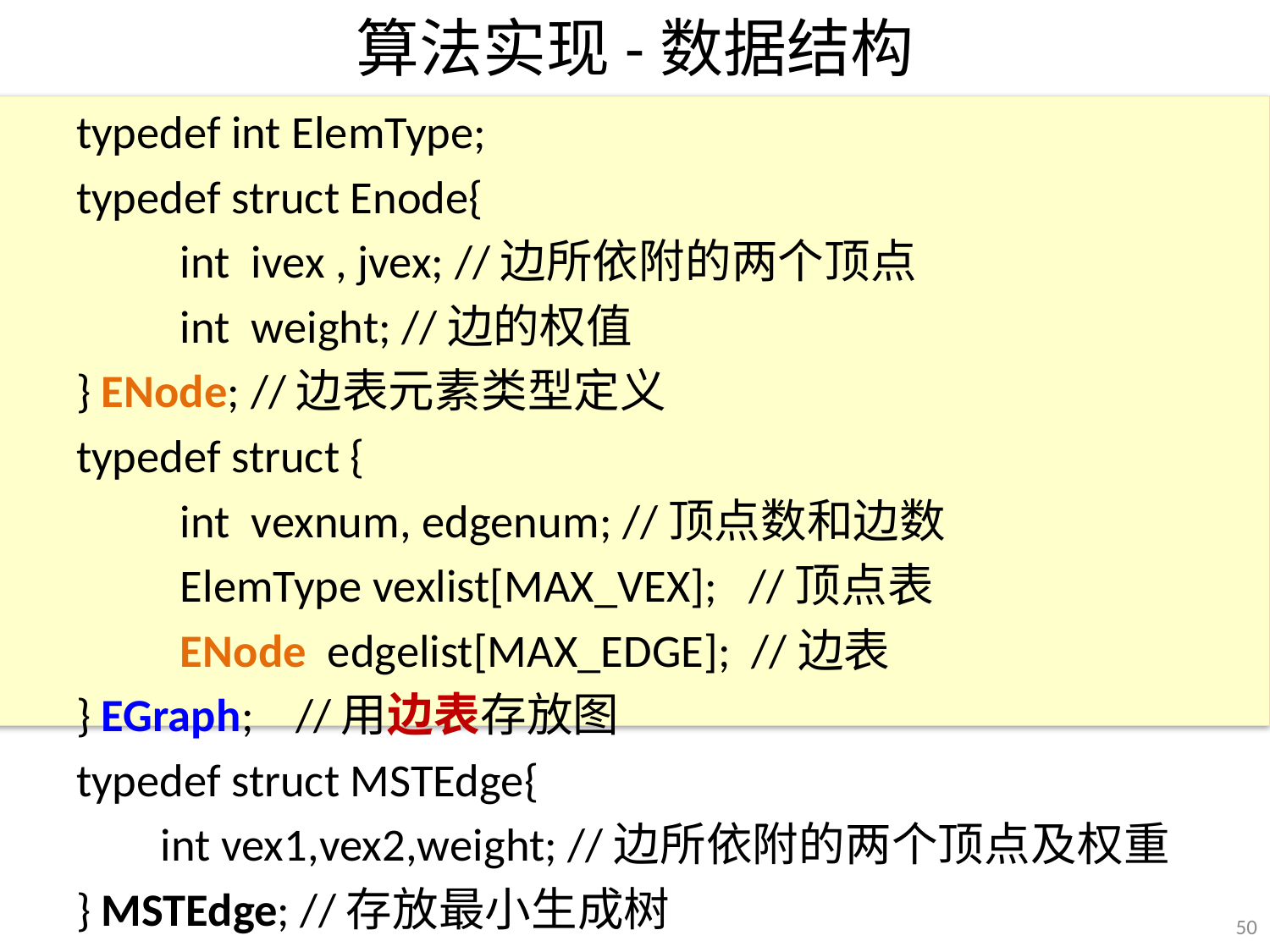

# 算法实现-数据结构

typedef int ElemType;
typedef struct Enode{
	int  ivex , jvex; //边所依附的两个顶点
	int  weight; //边的权值
} ENode; //边表元素类型定义
typedef struct {
	int  vexnum, edgenum; //顶点数和边数
	ElemType vexlist[MAX_VEX];   //顶点表
	ENode  edgelist[MAX_EDGE];  //边表
} EGraph;    //用边表存放图
typedef struct MSTEdge{
        int vex1,vex2,weight; //边所依附的两个顶点及权重
} MSTEdge; //存放最小生成树
50